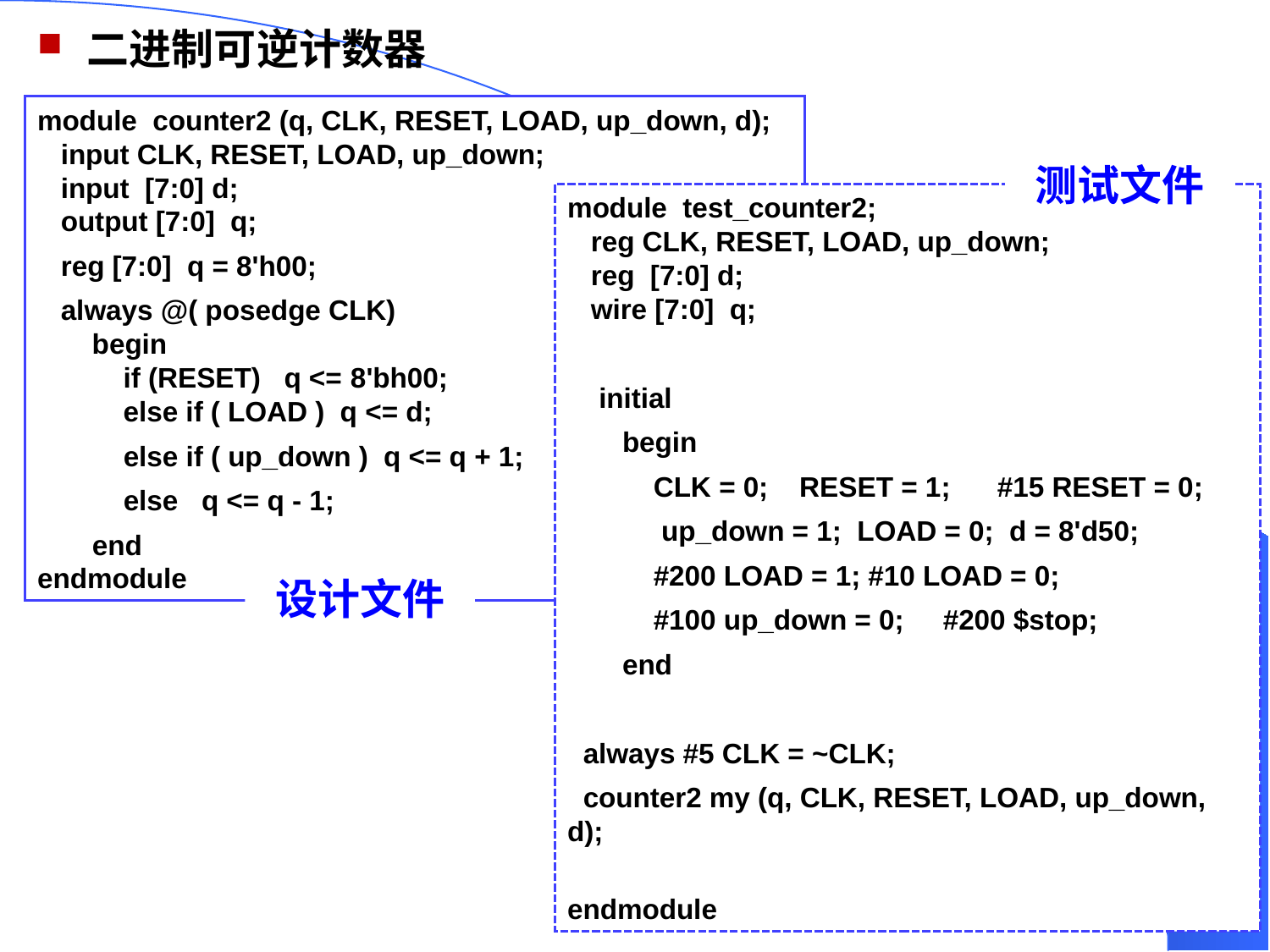

二进制可逆计数器
module  counter2 (q, CLK, RESET, LOAD, up_down, d);
   input CLK, RESET, LOAD, up_down;
   input  [7:0] d;
   output [7:0]  q;
   reg [7:0]  q = 8'h00;
   always @( posedge CLK)
       begin
           if (RESET)   q <= 8'bh00;
           else if ( LOAD )  q <= d;
           else if ( up_down )  q <= q + 1;
           else   q <= q - 1;
       end
endmodule
测试文件
module  test_counter2;
   reg CLK, RESET, LOAD, up_down;
   reg  [7:0] d;
   wire [7:0]  q;

    initial
       begin
           CLK = 0;    RESET = 1;      #15 RESET = 0;
            up_down = 1;  LOAD = 0;  d = 8'd50;
           #200 LOAD = 1; #10 LOAD = 0;
           #100 up_down = 0;     #200 $stop;
       end

  always #5 CLK = ~CLK;
  counter2 my (q, CLK, RESET, LOAD, up_down, d);
endmodule
设计文件